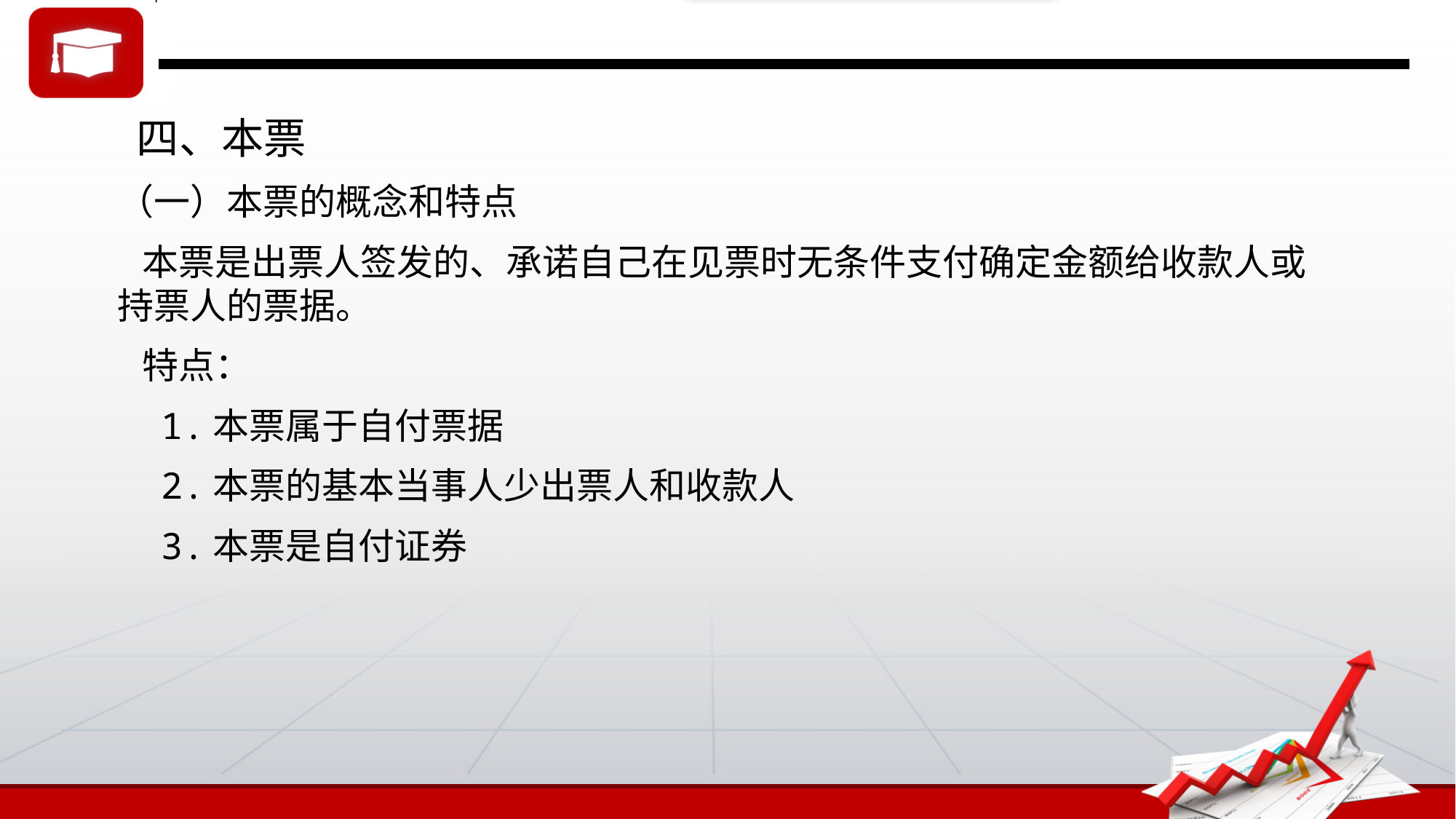

四、本票
（一）本票的概念和特点
  本票是出票人签发的、承诺自己在见票时无条件支付确定金额给收款人或持票人的票据。
  特点：
  1.本票属于自付票据
  2.本票的基本当事人少出票人和收款人
  3.本票是自付证券